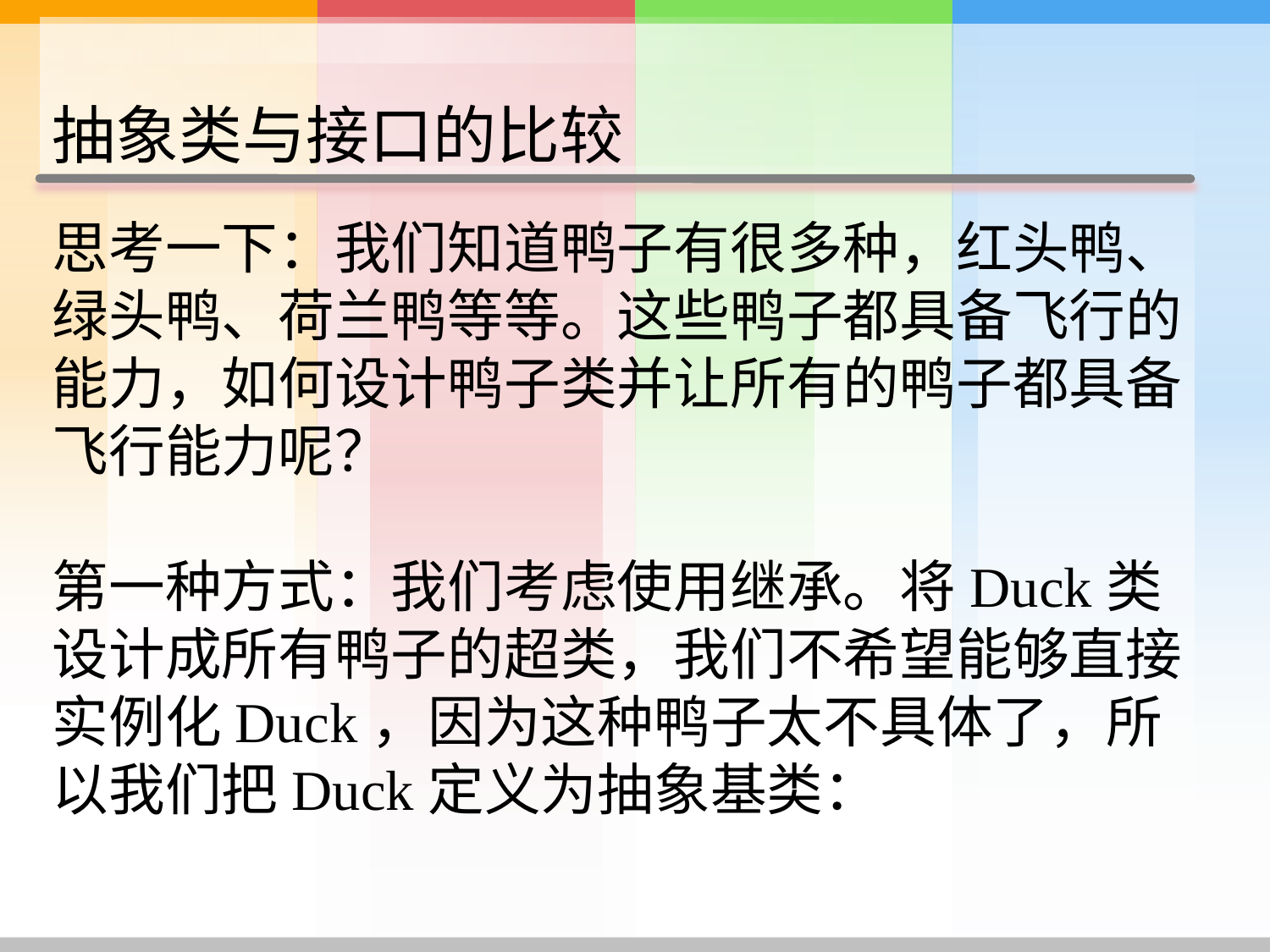

抽象类与接口的比较
思考一下：我们知道鸭子有很多种，红头鸭、绿头鸭、荷兰鸭等等。这些鸭子都具备飞行的能力，如何设计鸭子类并让所有的鸭子都具备飞行能力呢？

第一种方式：我们考虑使用继承。将Duck类设计成所有鸭子的超类，我们不希望能够直接实例化Duck，因为这种鸭子太不具体了，所以我们把Duck定义为抽象基类：